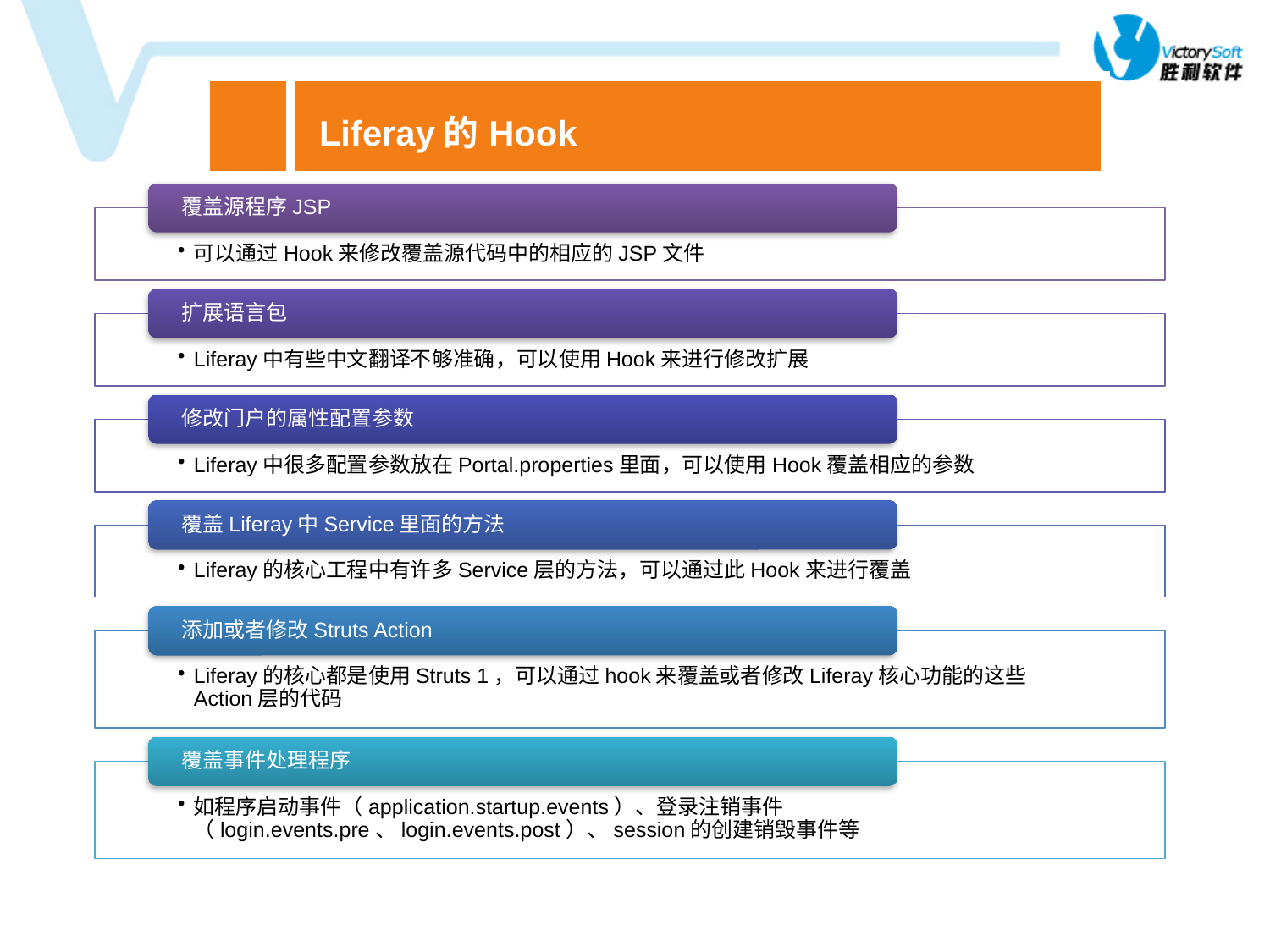

|  | Liferay的Hook |
| --- | --- |
可以通过Hook来修改覆盖源代码中的相应的JSP文件
覆盖源程序JSP
Liferay中有些中文翻译不够准确，可以使用Hook来进行修改扩展
扩展语言包
Liferay中很多配置参数放在Portal.properties里面，可以使用Hook覆盖相应的参数
修改门户的属性配置参数
Liferay的核心工程中有许多Service层的方法，可以通过此Hook来进行覆盖
覆盖Liferay中Service里面的方法
Liferay的核心都是使用Struts 1，可以通过hook来覆盖或者修改Liferay核心功能的这些Action层的代码
添加或者修改Struts Action
如程序启动事件（application.startup.events）、登录注销事件（login.events.pre、login.events.post）、session的创建销毁事件等
覆盖事件处理程序